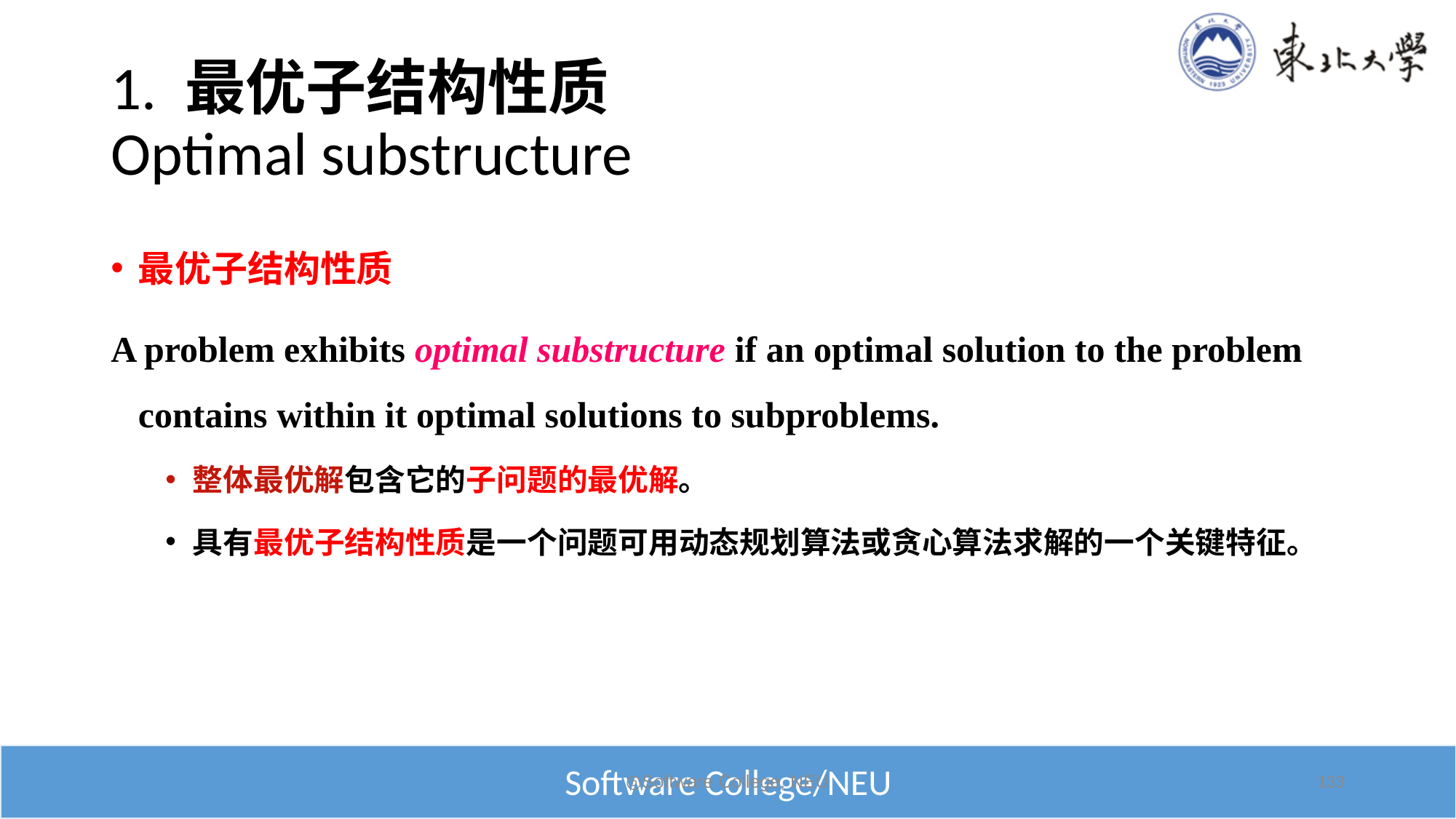

# 1. 最优子结构性质 Optimal substructure
最优子结构性质
A problem exhibits optimal substructure if an optimal solution to the problem contains within it optimal solutions to subproblems.
整体最优解包含它的子问题的最优解。
具有最优子结构性质是一个问题可用动态规划算法或贪心算法求解的一个关键特征。
◎Software College, NEU
133